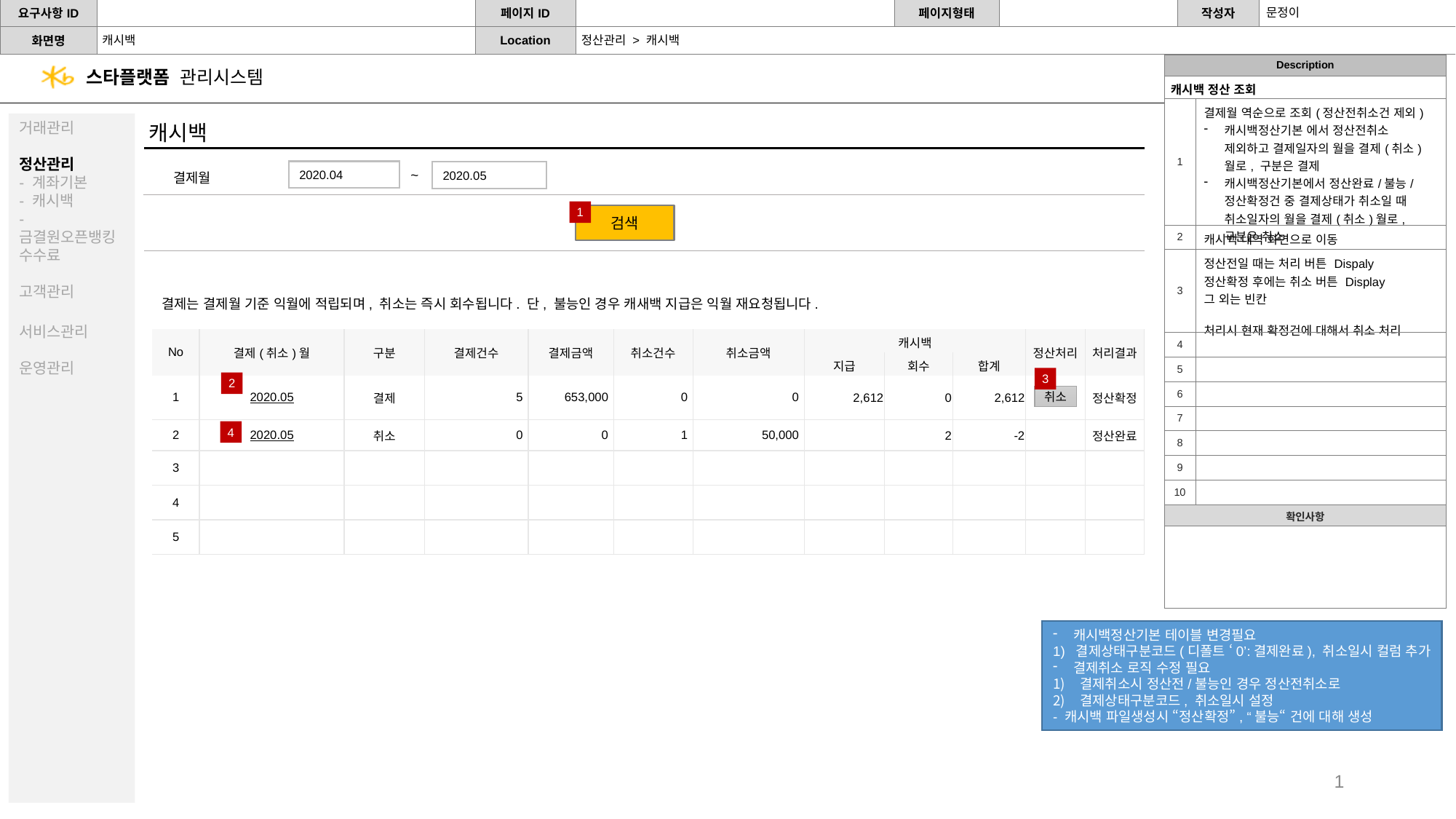

문정이
캐시백
정산관리 > 캐시백
| Description |  |
| --- | --- |
| 캐시백 정산 조회 |  |
| 1 | 결제월 역순으로 조회(정산전취소건 제외) 캐시백정산기본 에서 정산전취소 제외하고 결제일자의 월을 결제(취소)월로, 구분은 결제 캐시백정산기본에서 정산완료/불능/정산확정건 중 결제상태가 취소일 때 취소일자의 월을 결제(취소)월로, 구분은 취소 |
| 2 | 캐시백 내역 화면으로 이동 |
| 3 | 정산전일 때는 처리 버튼 Dispaly 정산확정 후에는 취소 버튼 Display 그 외는 빈칸 처리시 현재 확정건에 대해서 취소 처리 |
| 4 |  |
| 5 |  |
| 6 |  |
| 7 |  |
| 8 |  |
| 9 |  |
| 10 |  |
| 확인사항 |  |
|  |  |
캐시백
2020.04
~
2020.05
결제월
1
검색
결제는 결제월 기준 익월에 적립되며, 취소는 즉시 회수됩니다. 단, 불능인 경우 캐새백 지급은 익월 재요청됩니다.
| No | 결제(취소)월 | 구분 | 결제건수 | 결제금액 | 취소건수 | 취소금액 | 캐시백 |  |  | 정산처리 | 처리결과 |
| --- | --- | --- | --- | --- | --- | --- | --- | --- | --- | --- | --- |
|  |  |  |  |  |  |  | 지급 | 회수 | 합계 |  |  |
| 1 | 2020.05 | 결제 | 5 | 653,000 | 0 | 0 | 2,612 | 0 | 2,612 |  | 정산확정 |
| 2 | 2020.05 | 취소 | 0 | 0 | 1 | 50,000 |  | 2 | -2 |  | 정산완료 |
| 3 |  |  |  |  |  |  |  |  |  |  |  |
| 4 |  |  |  |  |  |  |  |  |  |  |  |
| 5 |  |  |  |  |  |  |  |  |  |  |  |
3
2
취소
4
캐시백정산기본 테이블 변경필요
1)  결제상태구분코드(디폴트 ‘0’:결제완료), 취소일시 컬럼 추가
결제취소 로직 수정 필요
결제취소시 정산전/불능인 경우 정산전취소로
결제상태구분코드, 취소일시 설정
- 캐시백 파일생성시 “정산확정”, “불능“ 건에 대해 생성
1